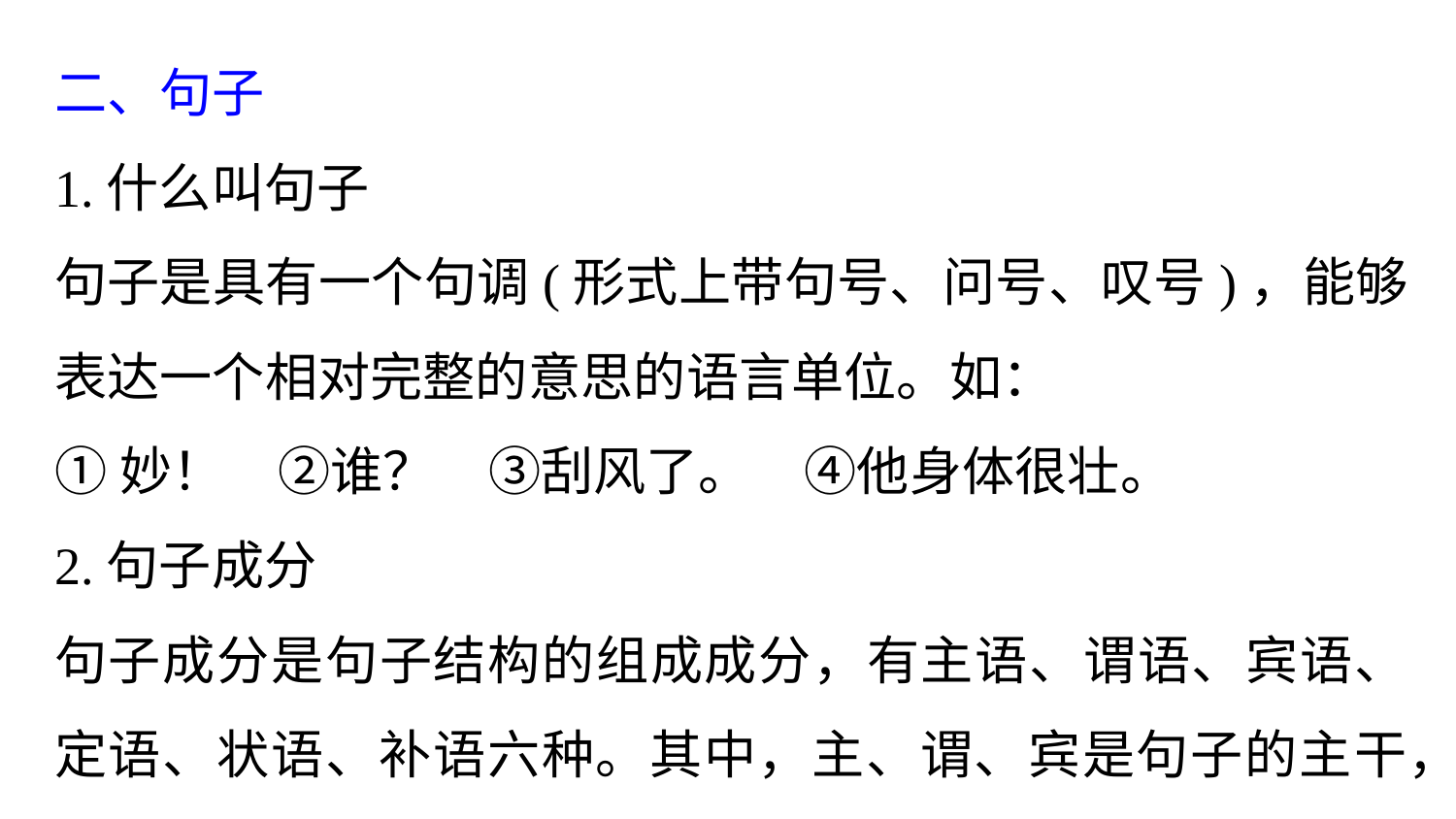

二、句子
1.什么叫句子
句子是具有一个句调(形式上带句号、问号、叹号)，能够表达一个相对完整的意思的语言单位。如：
①妙！　②谁？　③刮风了。　④他身体很壮。
2.句子成分
句子成分是句子结构的组成成分，有主语、谓语、宾语、定语、状语、补语六种。其中，主、谓、宾是句子的主干，